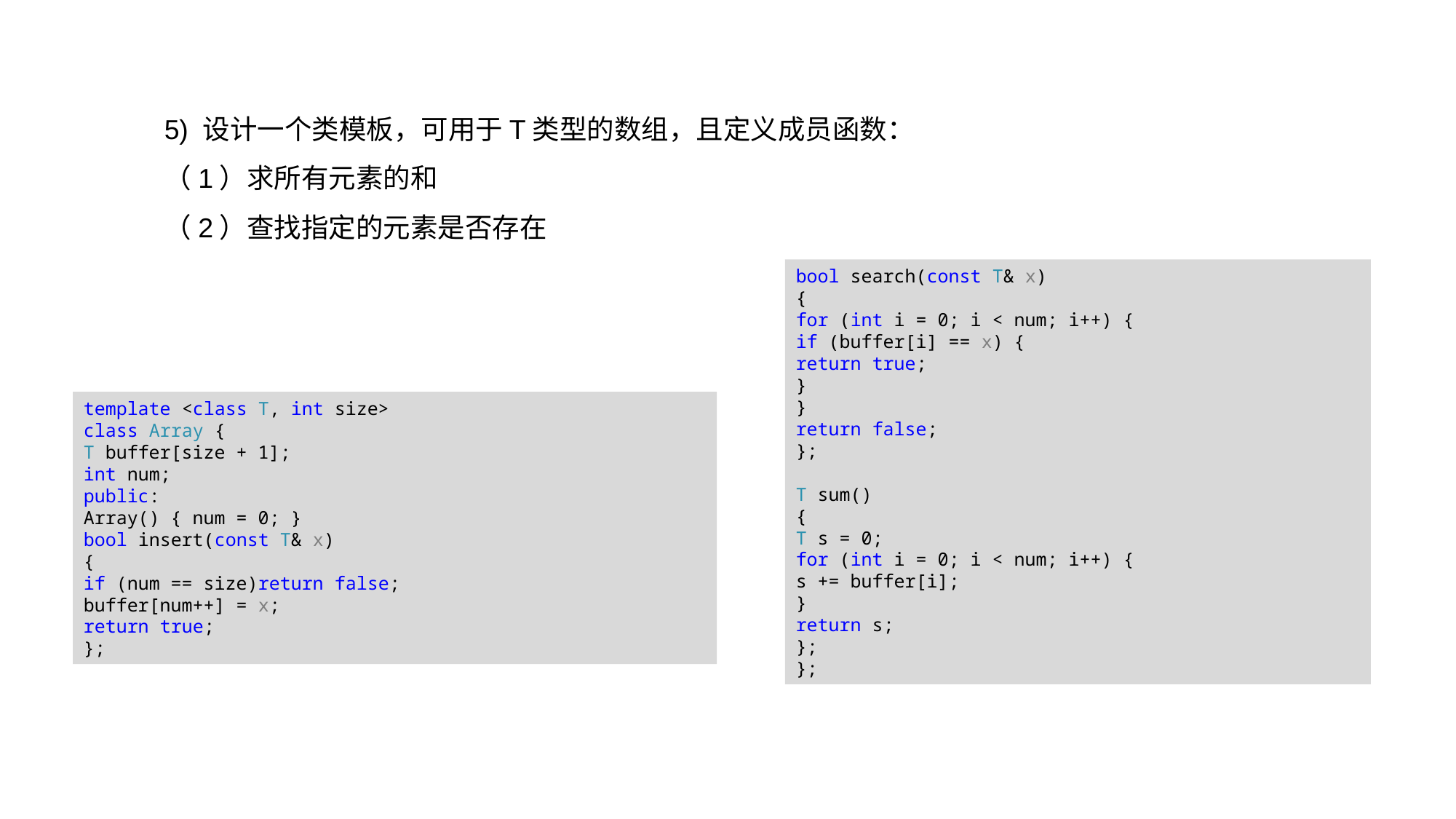

5) 设计一个类模板，可用于T类型的数组，且定义成员函数：
（1）求所有元素的和
（2）查找指定的元素是否存在
bool search(const T& x)
{
for (int i = 0; i < num; i++) {
if (buffer[i] == x) {
return true;
}
}
return false;
};

T sum()
{
T s = 0;
for (int i = 0; i < num; i++) {
s += buffer[i];
}
return s;
};
};
template <class T, int size>
class Array {
T buffer[size + 1];
int num;
public:
Array() { num = 0; }
bool insert(const T& x)
{
if (num == size)return false;
buffer[num++] = x;
return true;
};